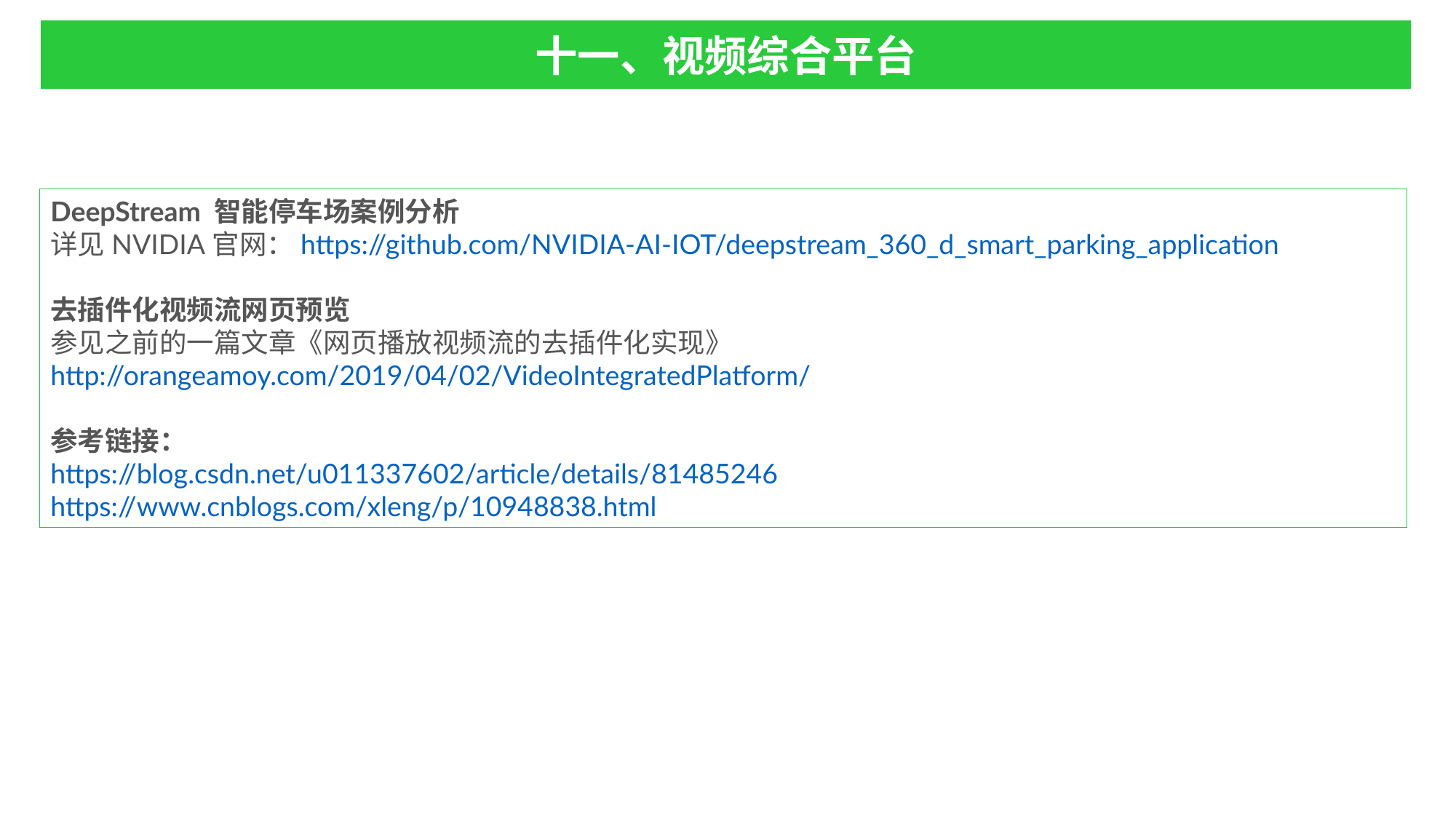

十一、视频综合平台
DeepStream 智能停车场案例分析
详见NVIDIA官网：https://github.com/NVIDIA-AI-IOT/deepstream_360_d_smart_parking_application

去插件化视频流网页预览
参见之前的一篇文章《网页播放视频流的去插件化实现》
http://orangeamoy.com/2019/04/02/VideoIntegratedPlatform/

参考链接：
https://blog.csdn.net/u011337602/article/details/81485246
https://www.cnblogs.com/xleng/p/10948838.html